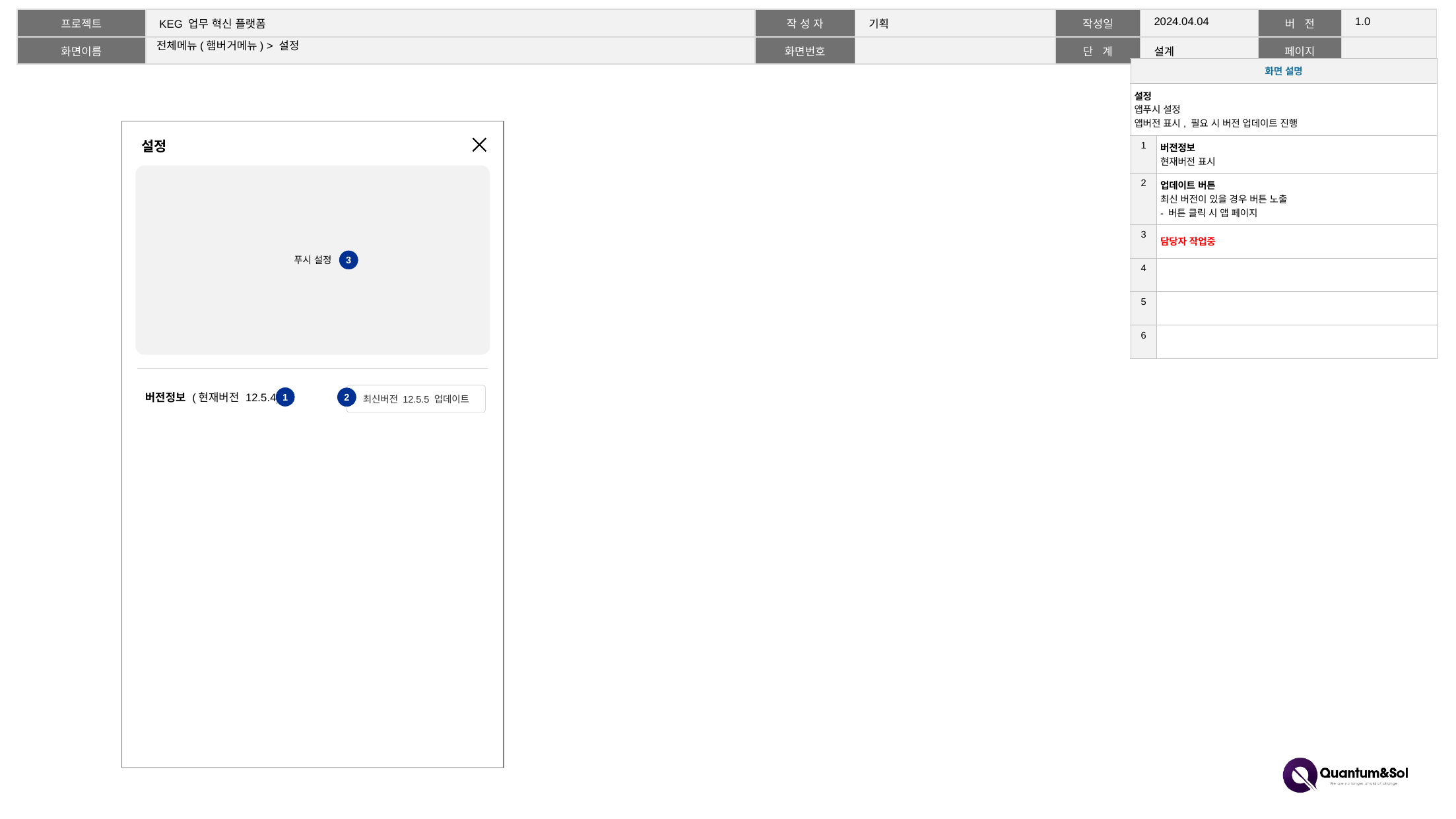

# 전체메뉴(햄버거메뉴) > 설정
| 화면 설명 |  |
| --- | --- |
| 설정 앱푸시 설정 앱버전 표시, 필요 시 버전 업데이트 진행 |  |
| 1 | 버전정보 현재버전 표시 |
| 2 | 업데이트 버튼 최신 버전이 있을 경우 버튼 노출 - 버튼 클릭 시 앱 페이지 |
| 3 | 담당자 작업중 |
| 4 |  |
| 5 |  |
| 6 |  |
설정
푸시 설정
3
| 버전정보 (현재버전 12.5.4) |
| --- |
최신버전 12.5.5 업데이트
1
2